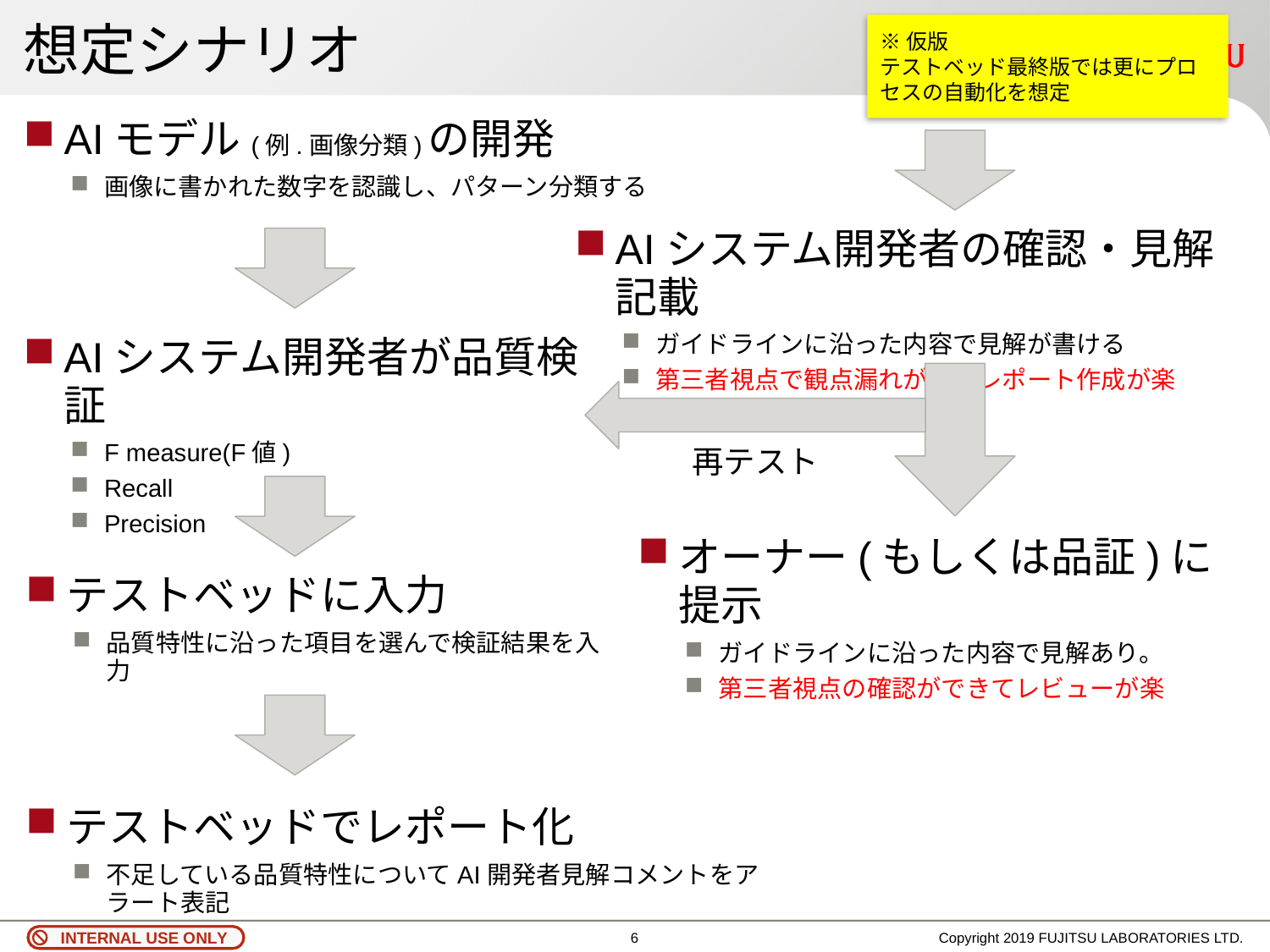

# 想定シナリオ
※仮版
テストベッド最終版では更にプロセスの自動化を想定
AIモデル(例.画像分類)の開発
画像に書かれた数字を認識し、パターン分類する

AIシステム開発者の確認・見解記載
ガイドラインに沿った内容で見解が書ける
第三者視点で観点漏れがなくレポート作成が楽

AIシステム開発者が品質検証
F measure(F値)
Recall
Precision

再テスト

オーナー(もしくは品証)に提示
ガイドラインに沿った内容で見解あり。
第三者視点の確認ができてレビューが楽
テストベッドに入力
品質特性に沿った項目を選んで検証結果を入力

テストベッドでレポート化
不足している品質特性についてAI開発者見解コメントをアラート表記
6
Copyright 2019 FUJITSU LABORATORIES LTD.